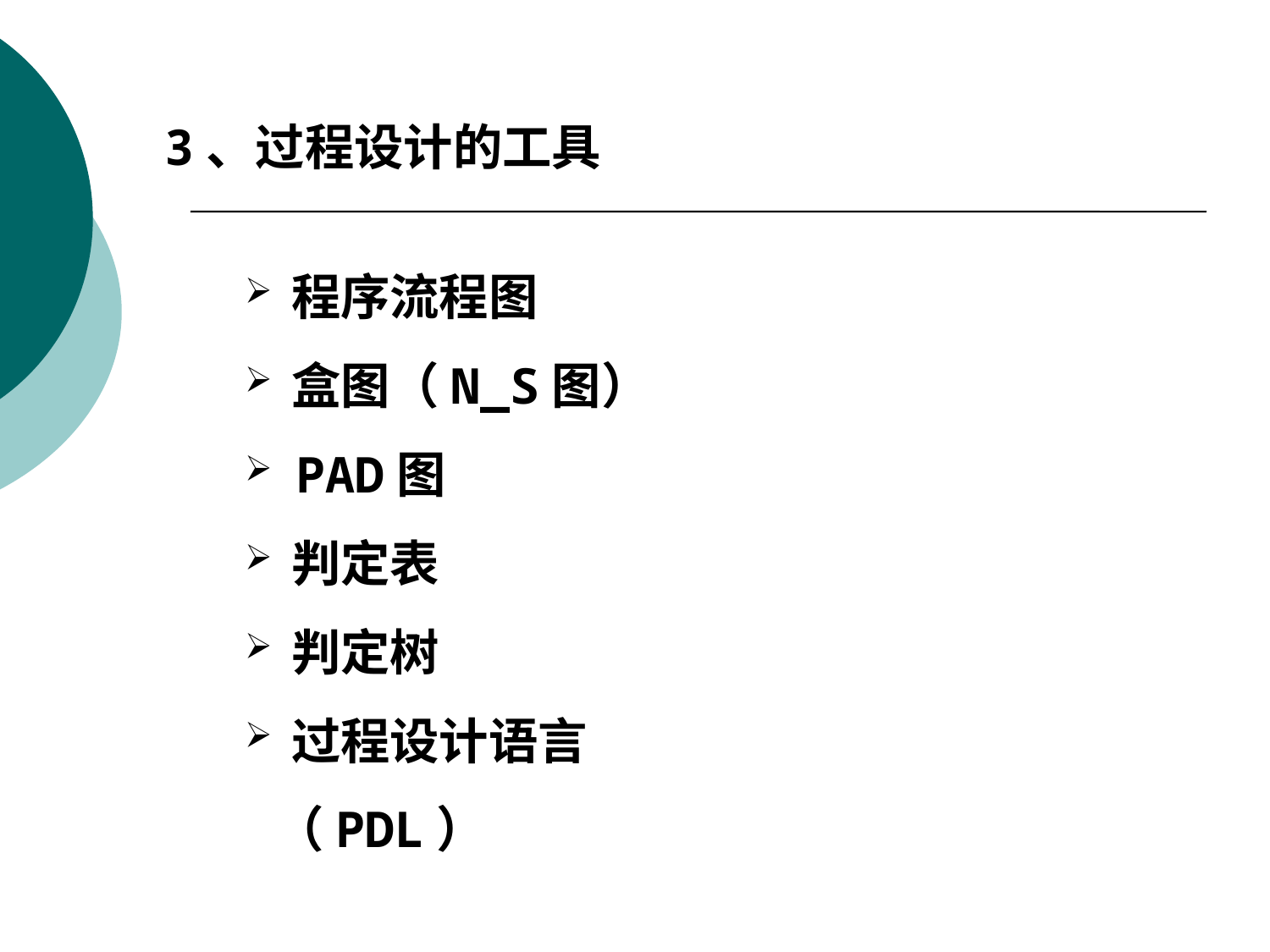

3、过程设计的工具
 程序流程图
 盒图（N_S图）
 PAD图
 判定表
 判定树
 过程设计语言（PDL）